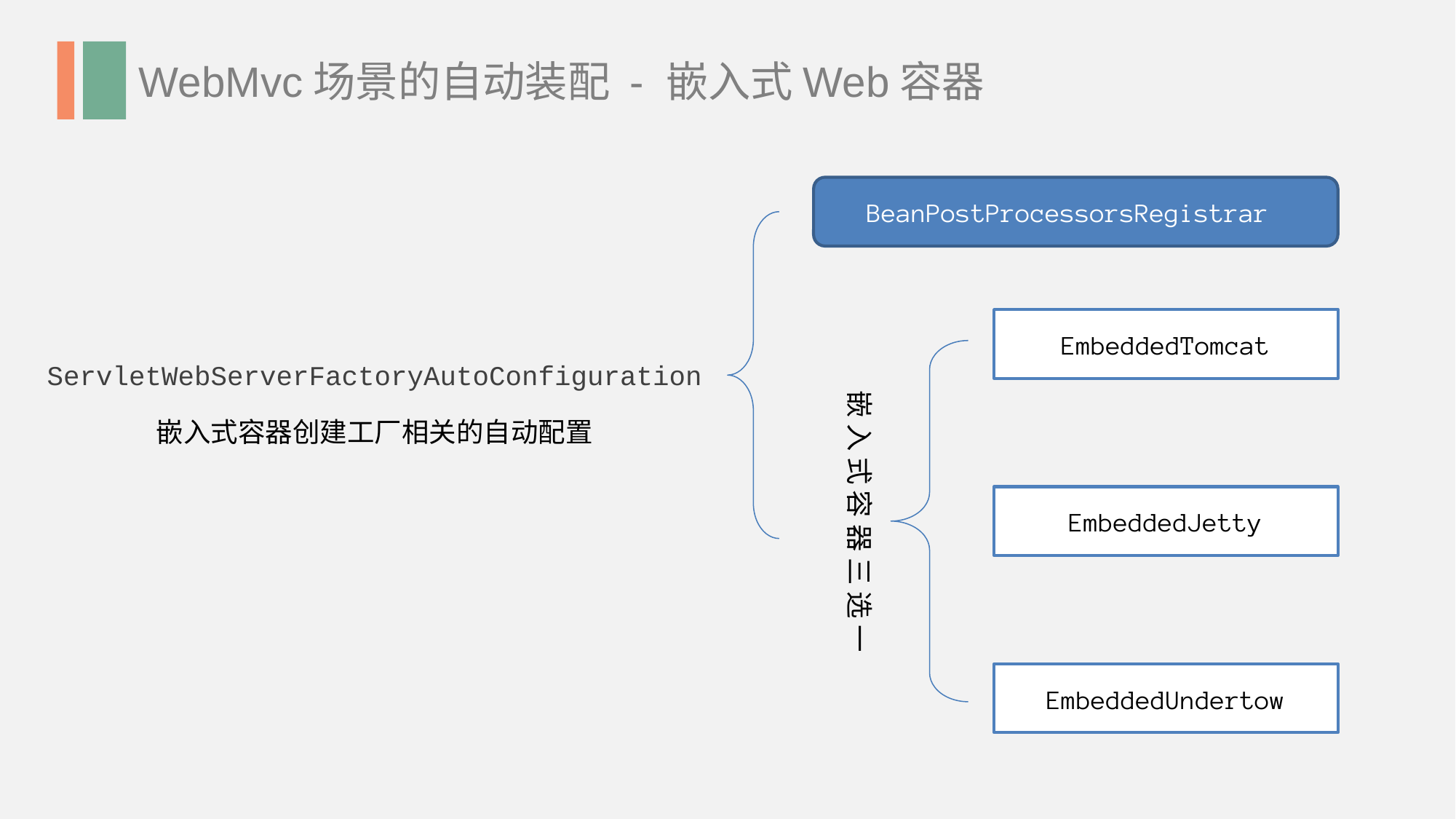

WebMvc场景的自动装配 - 嵌入式Web容器
BeanPostProcessorsRegistrar

EmbeddedTomcat

嵌 入 式 容 器 三 选 一
ServletWebServerFactoryAutoConfiguration
嵌入式容器创建工厂相关的自动配置
EmbeddedJetty
EmbeddedUndertow